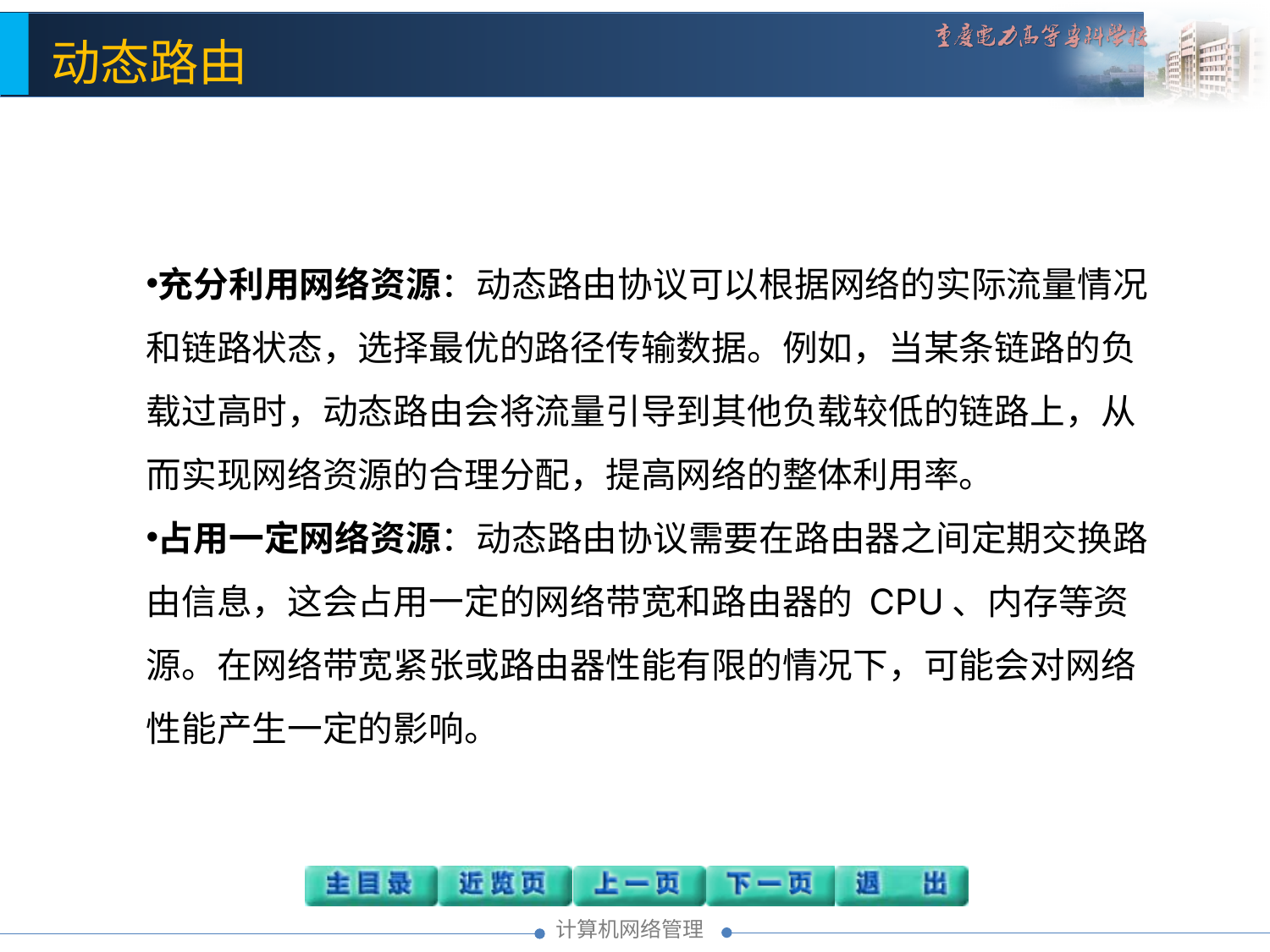

充分利用网络资源：动态路由协议可以根据网络的实际流量情况和链路状态，选择最优的路径传输数据。例如，当某条链路的负载过高时，动态路由会将流量引导到其他负载较低的链路上，从而实现网络资源的合理分配，提高网络的整体利用率。
占用一定网络资源：动态路由协议需要在路由器之间定期交换路由信息，这会占用一定的网络带宽和路由器的 CPU、内存等资源。在网络带宽紧张或路由器性能有限的情况下，可能会对网络性能产生一定的影响。